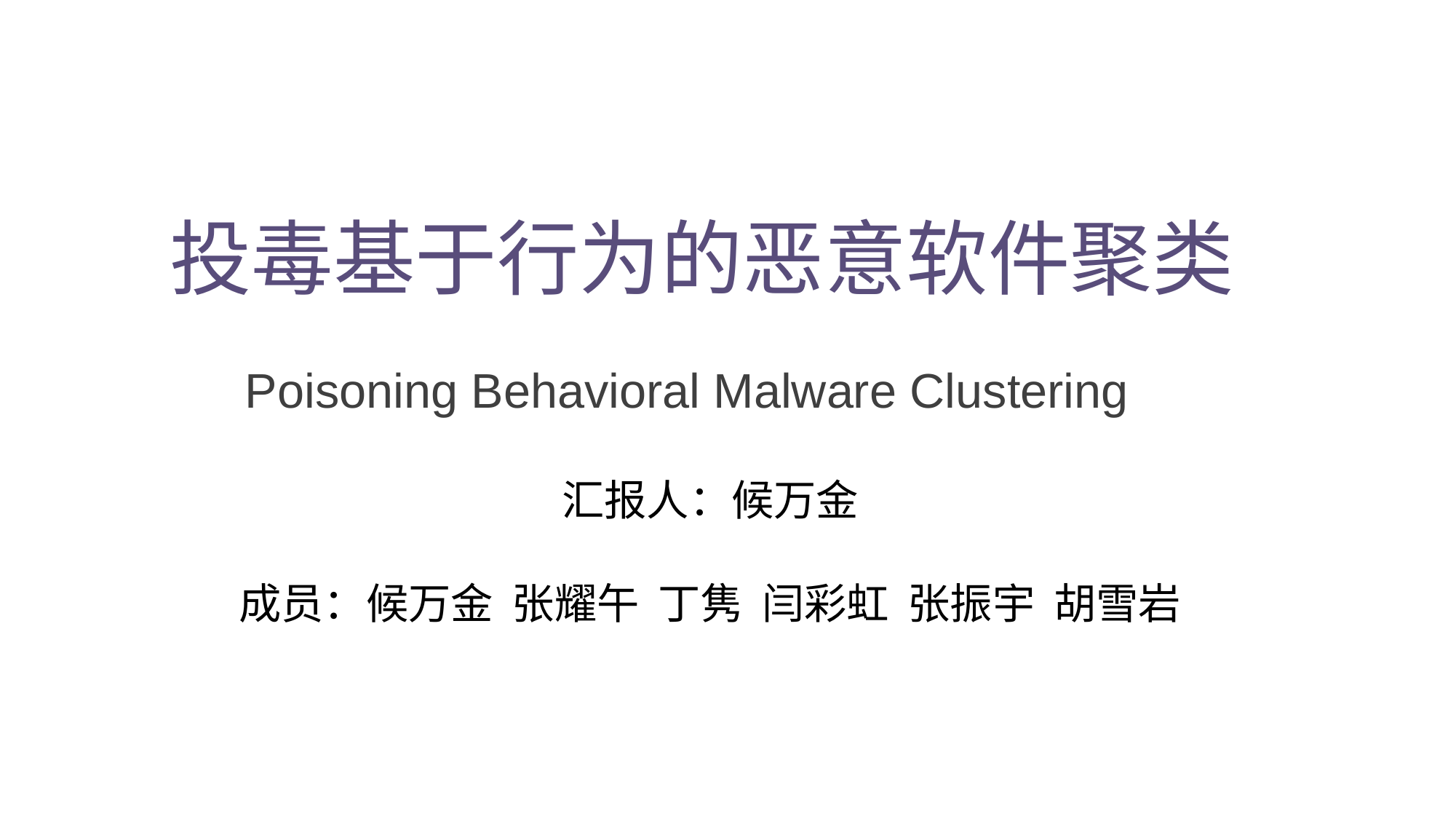

投毒基于行为的恶意软件聚类
Poisoning Behavioral Malware Clustering
汇报人：候万金
成员：候万金  张耀午  丁隽  闫彩虹  张振宇  胡雪岩